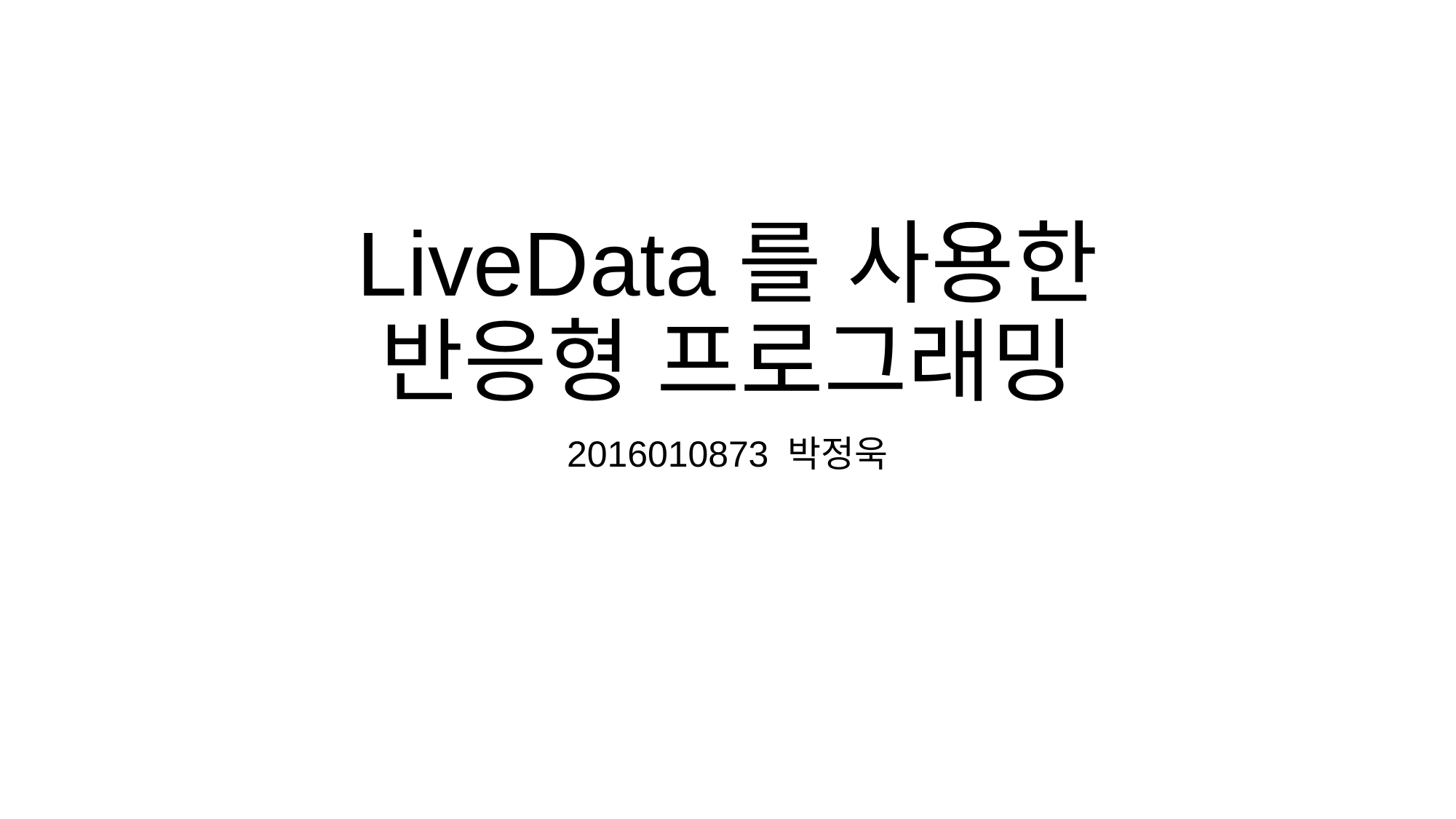

# LiveData를 사용한 반응형 프로그래밍
2016010873 박정욱